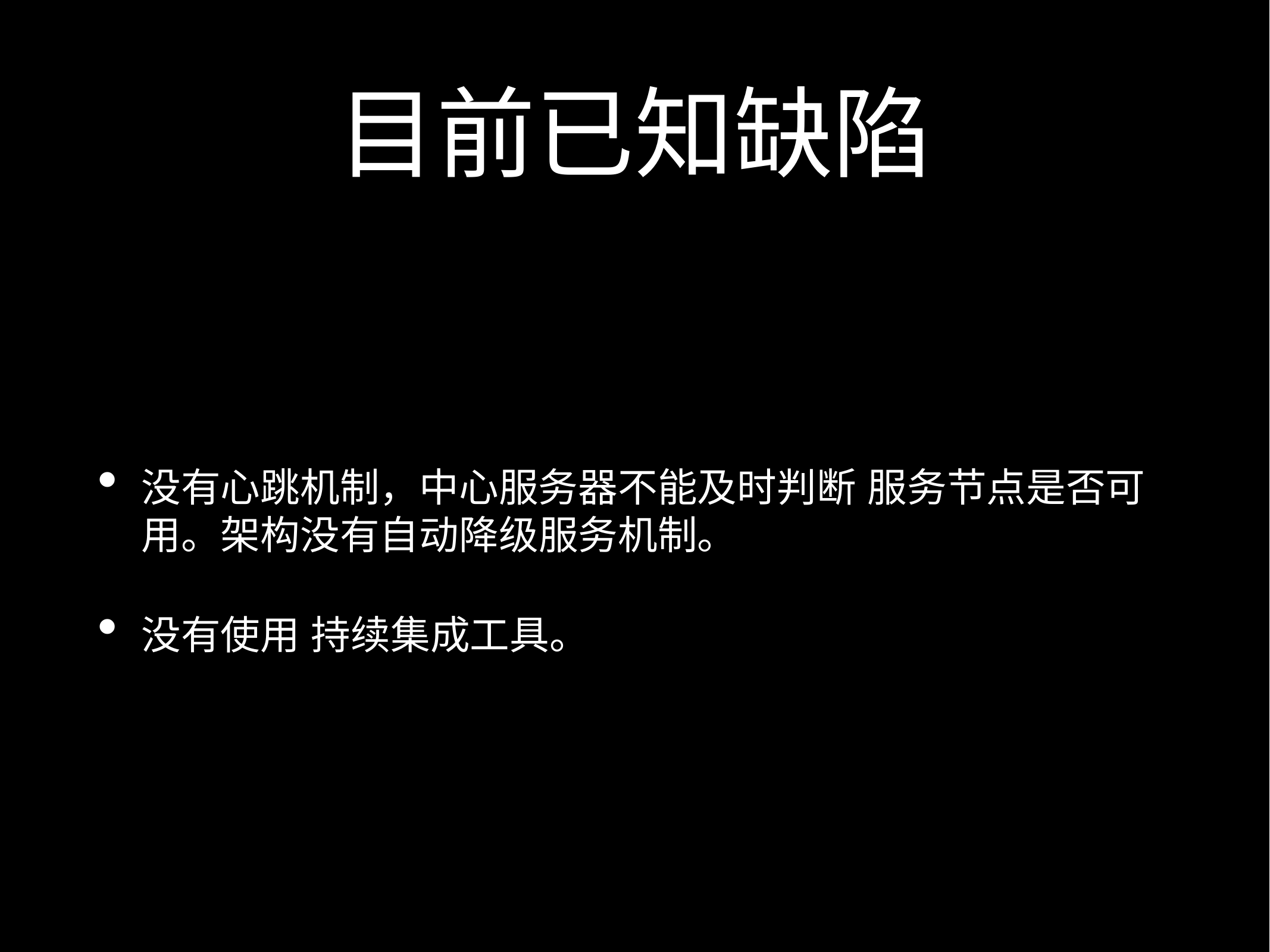

# 目前已知缺陷
没有心跳机制，中心服务器不能及时判断 服务节点是否可用。架构没有自动降级服务机制。
没有使用 持续集成工具。